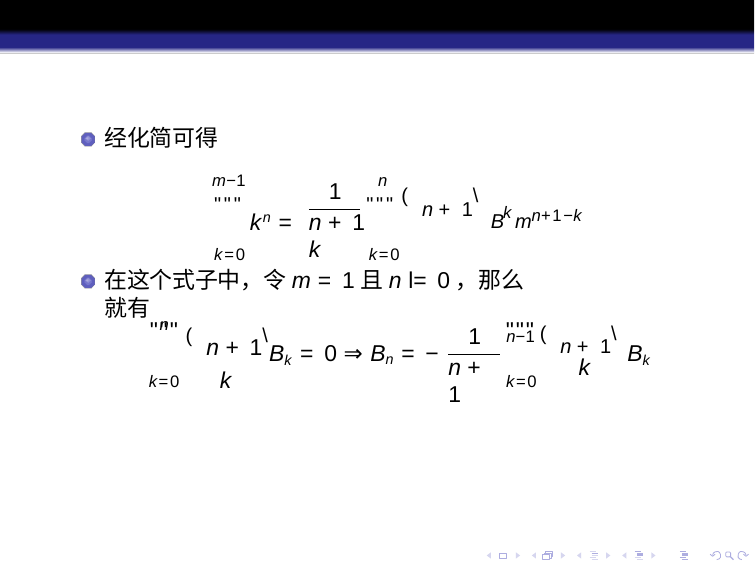

经化简可得
m−1
n
1
""" (n + 1\B  mn+1−k
""" kn  =
k=0	k=0
k
n + 1	k

在这个式子中，令m = 1且n l= 0，那么就有
n−1 (n + 1\
n
"""

k=0
"""

k=0
(n + 1\
k
1
Bk  = 0 ⇒ Bn  = −
Bk
n + 1
k